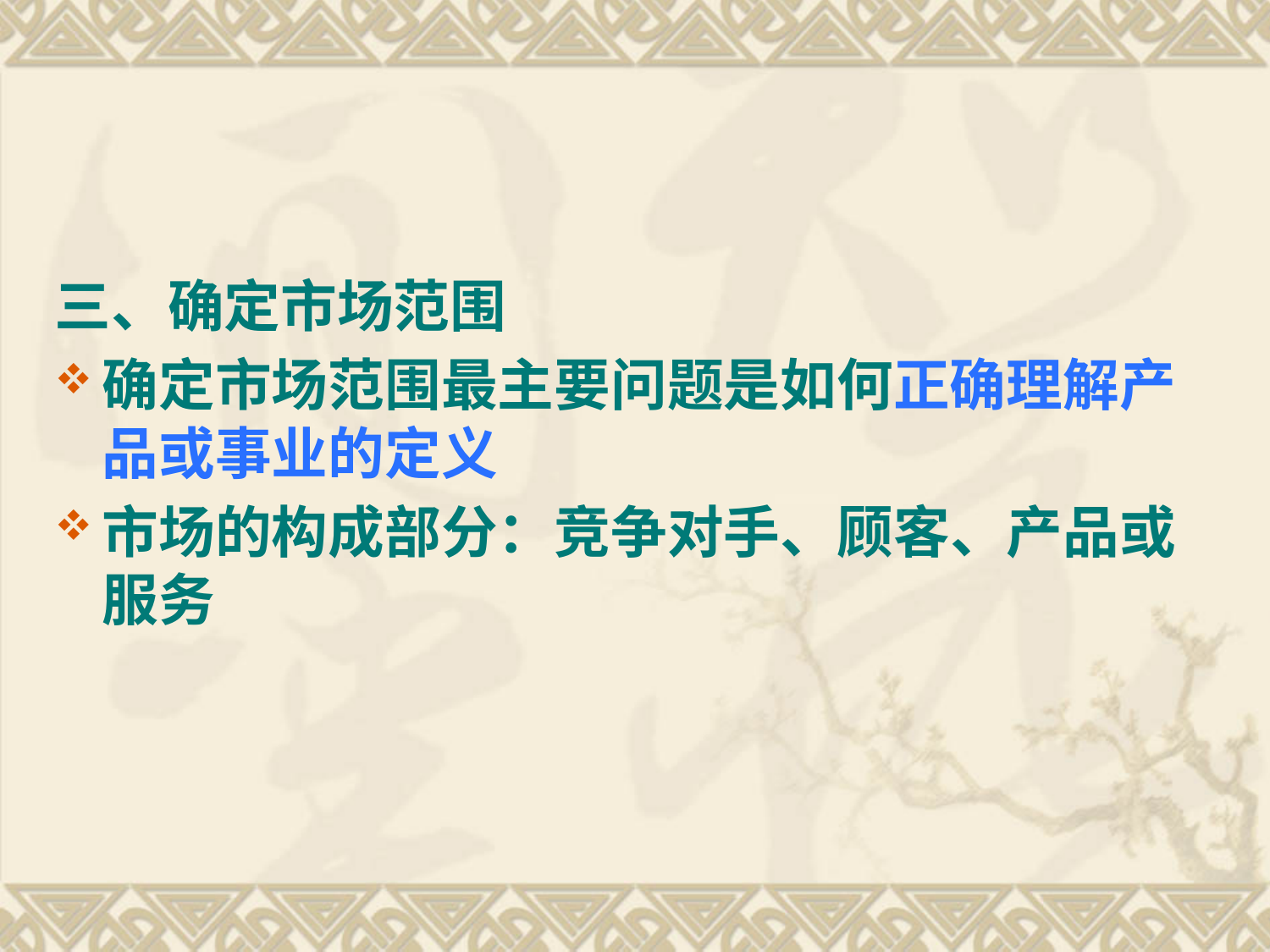

#
三、确定市场范围
确定市场范围最主要问题是如何正确理解产品或事业的定义
市场的构成部分：竞争对手、顾客、产品或服务